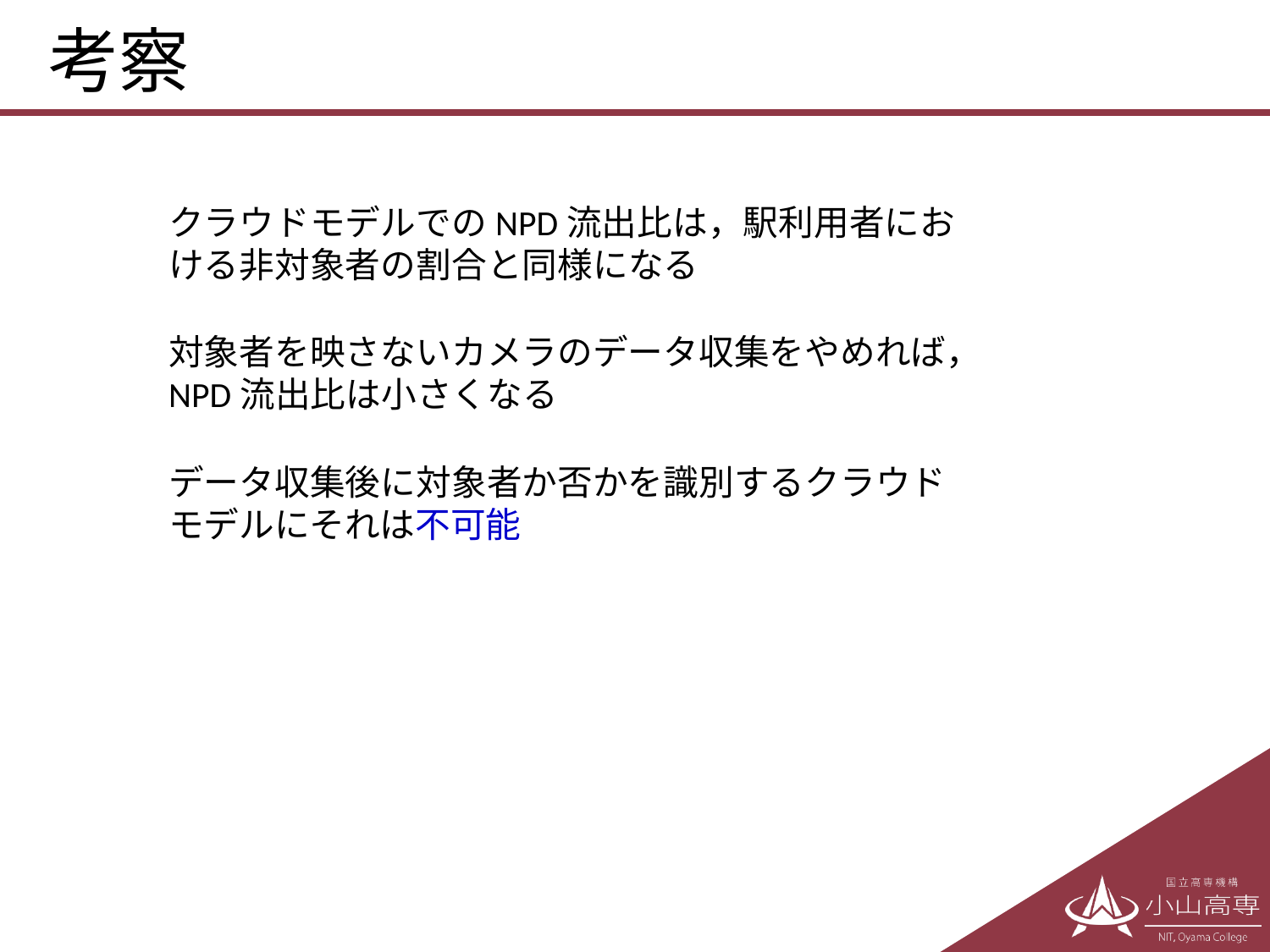

# 考察
クラウドモデルでのNPD流出比は，駅利用者における非対象者の割合と同様になる
対象者を映さないカメラのデータ収集をやめれば，NPD流出比は小さくなる
データ収集後に対象者か否かを識別するクラウドモデルにそれは不可能